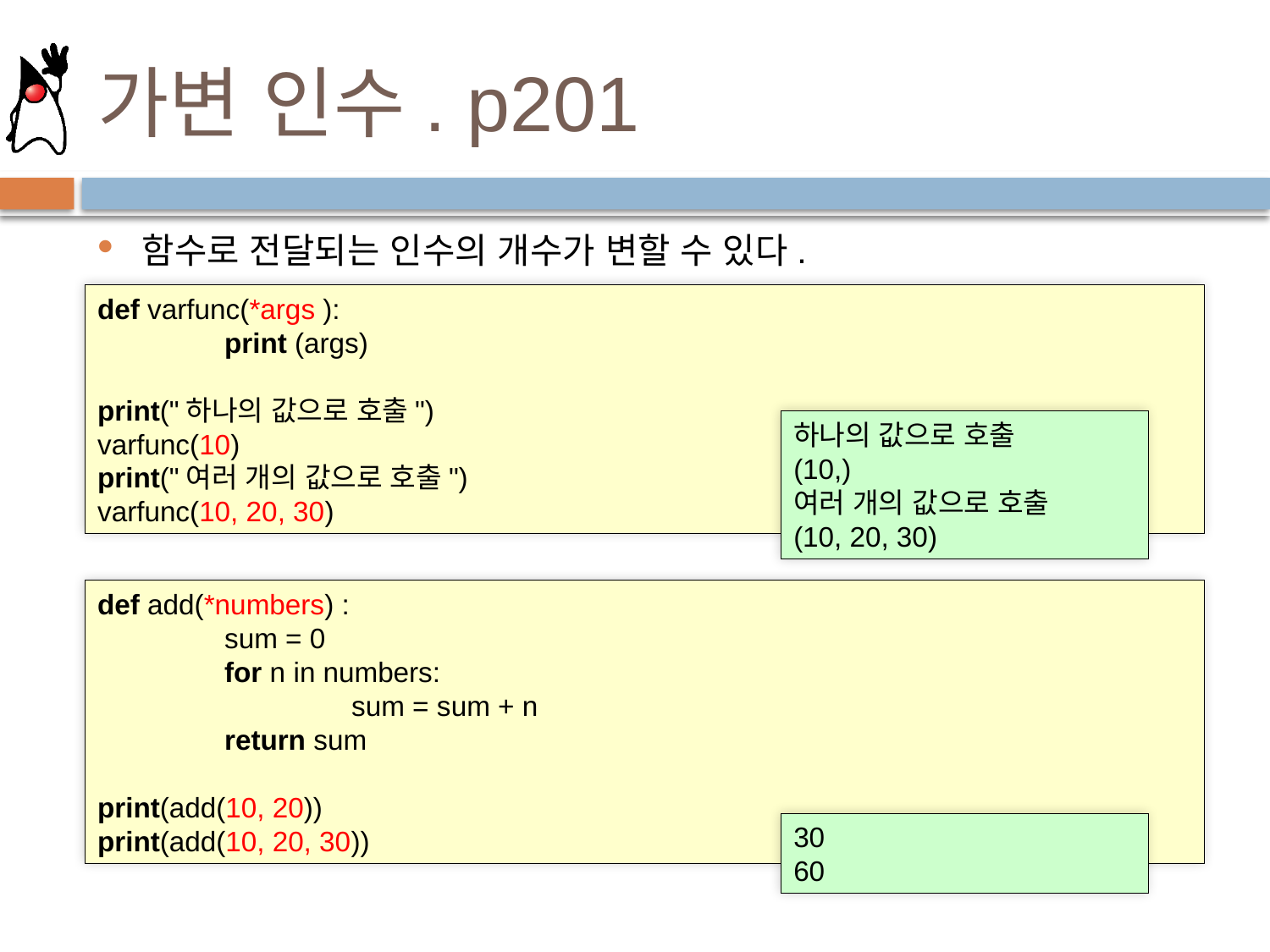

# 가변 인수. p201
함수로 전달되는 인수의 개수가 변할 수 있다.
def varfunc(*args ):
	print (args)

print("하나의 값으로 호출")
varfunc(10)
print("여러 개의 값으로 호출")
varfunc(10, 20, 30)
하나의 값으로 호출
(10,)
여러 개의 값으로 호출
(10, 20, 30)
def add(*numbers) :
	sum = 0
	for n in numbers:
		sum = sum + n
	return sum

print(add(10, 20))
print(add(10, 20, 30))
30
60